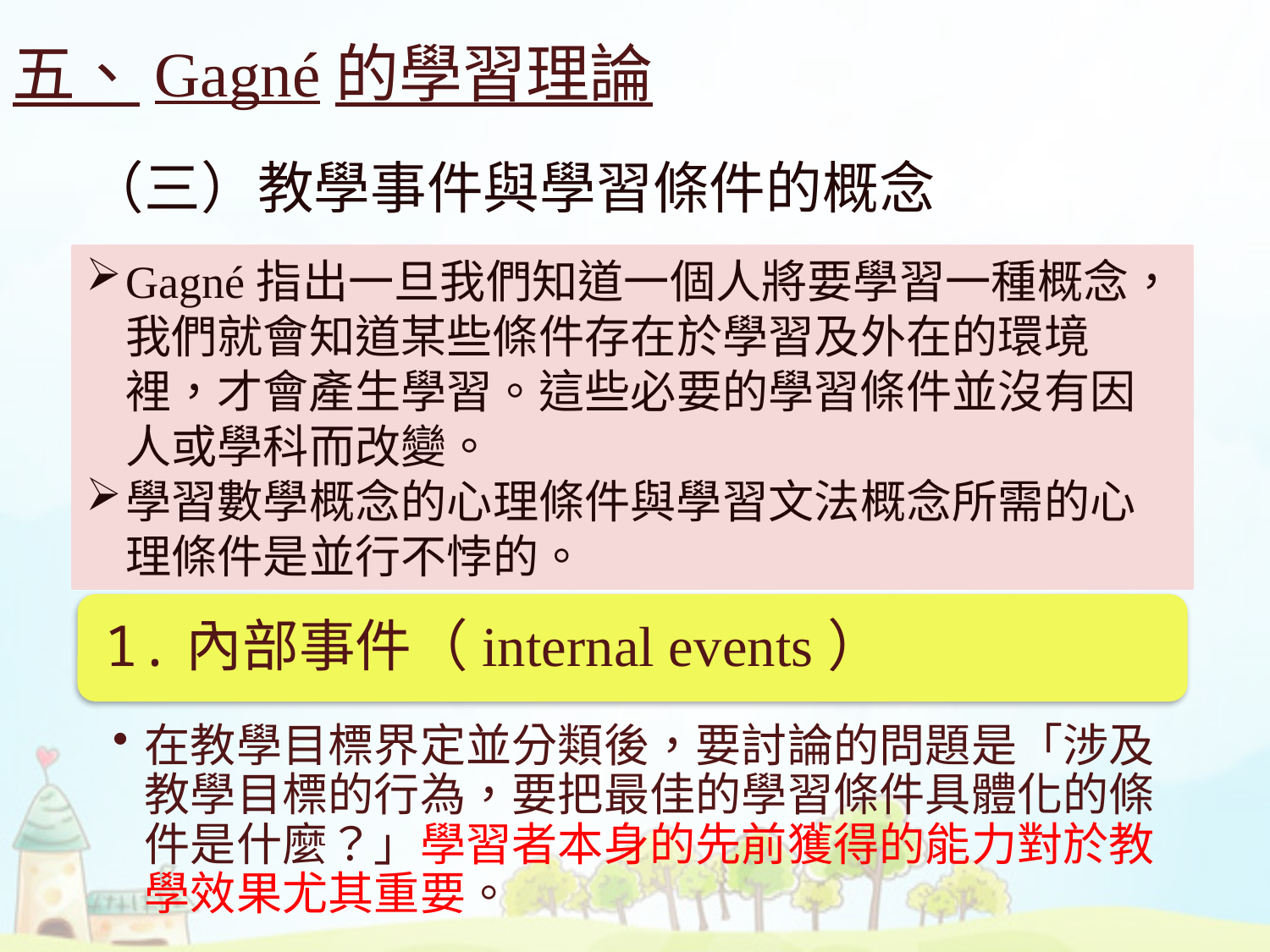

五、Gagné的學習理論
（三）教學事件與學習條件的概念
Gagné指出一旦我們知道一個人將要學習一種概念，我們就會知道某些條件存在於學習及外在的環境裡，才會產生學習。這些必要的學習條件並沒有因人或學科而改變。
學習數學概念的心理條件與學習文法概念所需的心理條件是並行不悖的。
1.內部事件（internal events）
在教學目標界定並分類後，要討論的問題是「涉及教學目標的行為，要把最佳的學習條件具體化的條件是什麼？」學習者本身的先前獲得的能力對於教學效果尤其重要。